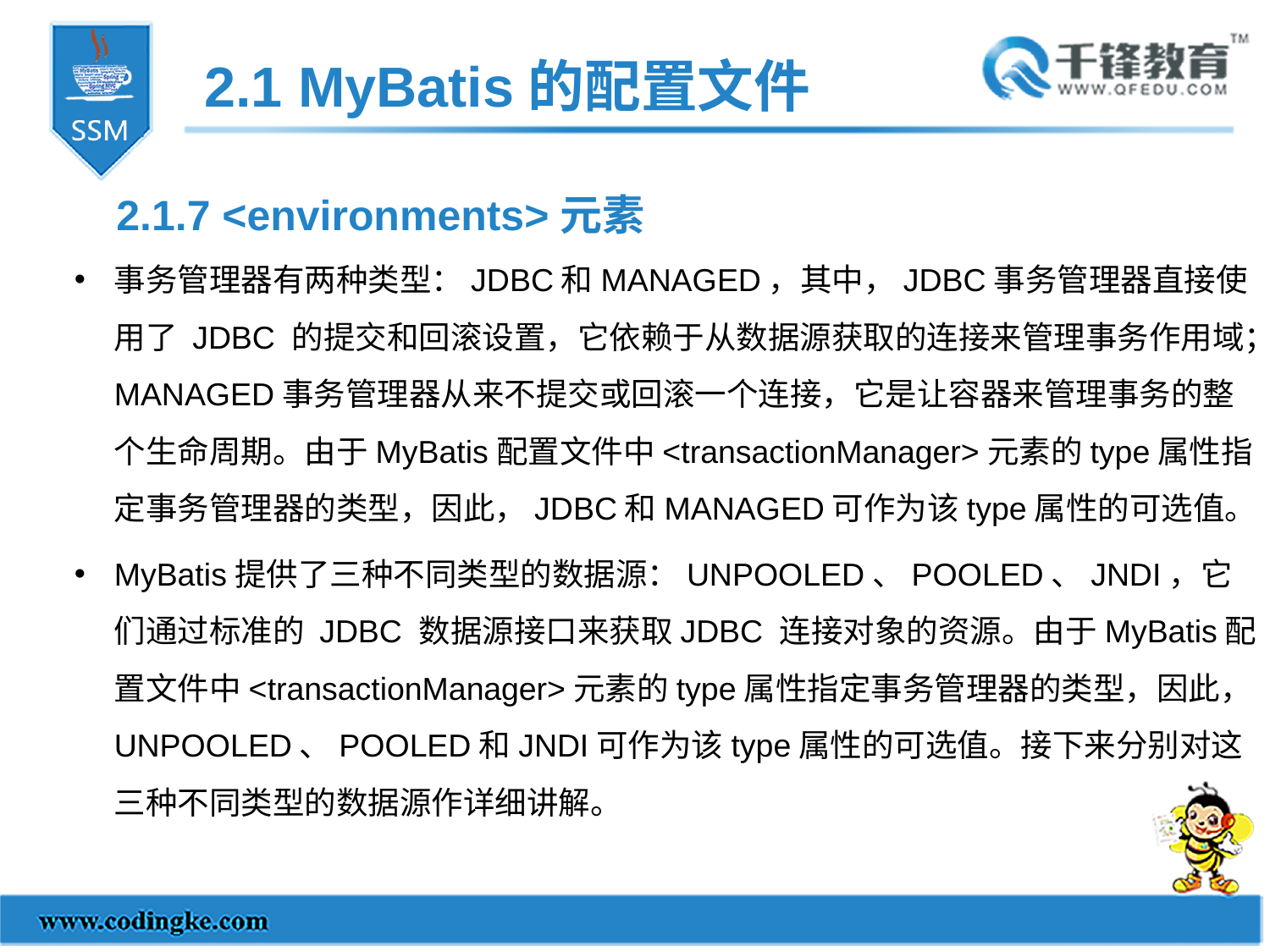

2.1 MyBatis的配置文件
2.1.7 <environments>元素
事务管理器有两种类型：JDBC和MANAGED，其中，JDBC事务管理器直接使用了 JDBC 的提交和回滚设置，它依赖于从数据源获取的连接来管理事务作用域；MANAGED事务管理器从来不提交或回滚一个连接，它是让容器来管理事务的整个生命周期。由于MyBatis配置文件中<transactionManager>元素的type属性指定事务管理器的类型，因此，JDBC和MANAGED可作为该type属性的可选值。
MyBatis提供了三种不同类型的数据源：UNPOOLED、POOLED、JNDI，它们通过标准的 JDBC 数据源接口来获取JDBC 连接对象的资源。由于MyBatis配置文件中<transactionManager>元素的type属性指定事务管理器的类型，因此，UNPOOLED、POOLED和JNDI可作为该type属性的可选值。接下来分别对这三种不同类型的数据源作详细讲解。